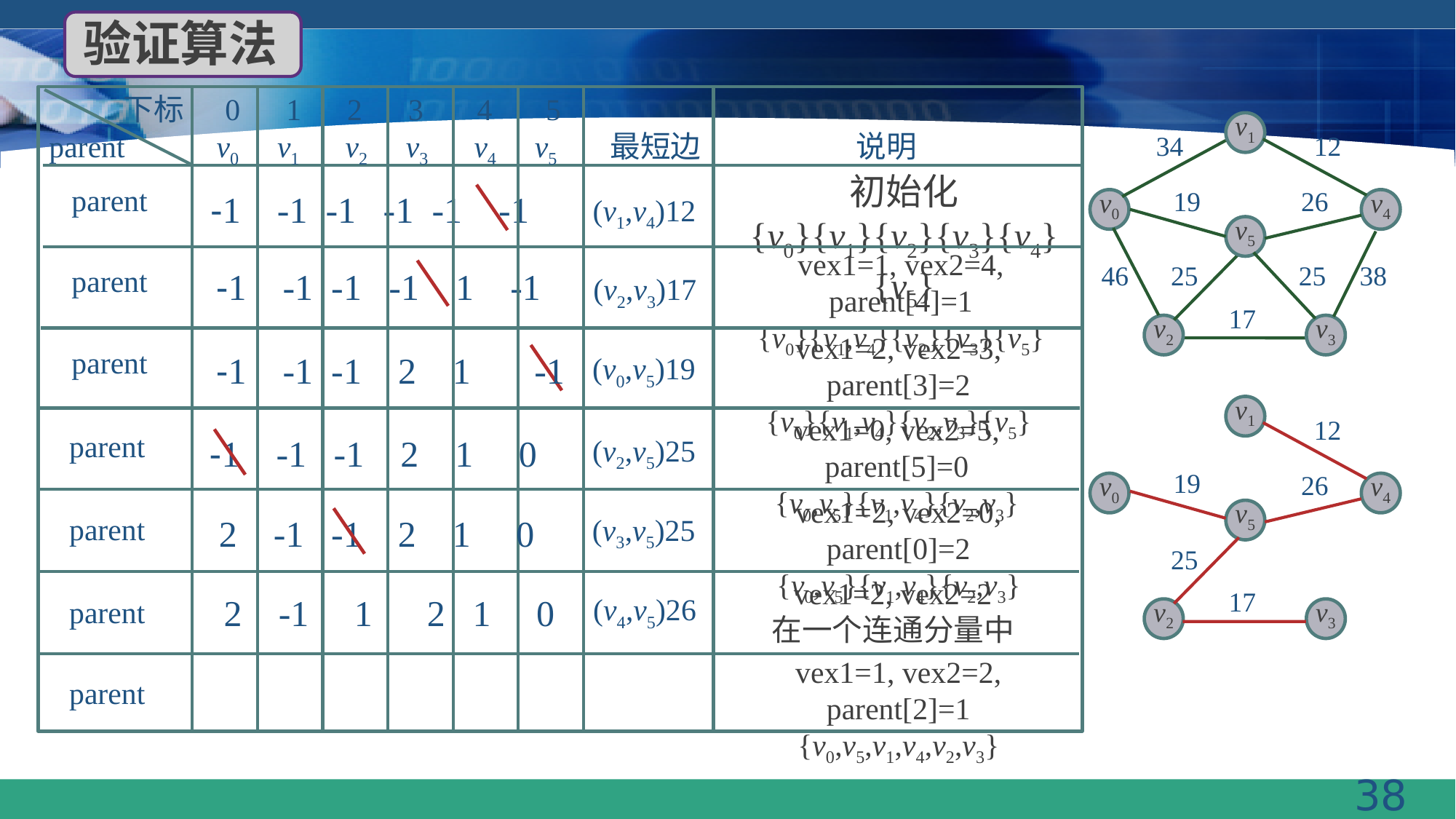

验证算法

       下标     0      1      2      3       4       5

v1
34
12

19
26
v0
v4

v5

46
25
25
38
17
v2
v3

parent            v0     v1      v2     v3      v4     v5      最短边                       说明
初始化
{v0}{v1}{v2}{v3}{v4}{v5}
-1    -1  -1   -1  -1    -1
parent
-1    -1  -1   -1    1    -1
(v1,v4)12
12

vex1=1, vex2=4, parent[4]=1
{v0}{v1,v4}{v2}{v3}{v5}
parent
-1    -1  -1    2    1       -1
(v2,v3)17
17

vex1=2, vex2=3, parent[3]=2
{v0}{v1,v4}{v2,v3}{v5}
parent
(v0,v5)19
19

-1    -1   -1    2    1     0
v1
v0
v4
v5
v2
v3
vex1=0, vex2=5, parent[5]=0
{v0,v5}{v1,v4}{v2,v3}
parent
(v2,v5)25

25
 2    -1   -1    2    1     0
26

(v4,v5)26
vex1=2, vex2=0, parent[0]=2
{v0,v5}{v1,v4}{v2,v3}
parent
(v3,v5)25
 2    -1     1      2   1     0
vex1=2, vex2=2
在一个连通分量中
parent
vex1=1, vex2=2, parent[2]=1
{v0,v5,v1,v4,v2,v3}
parent